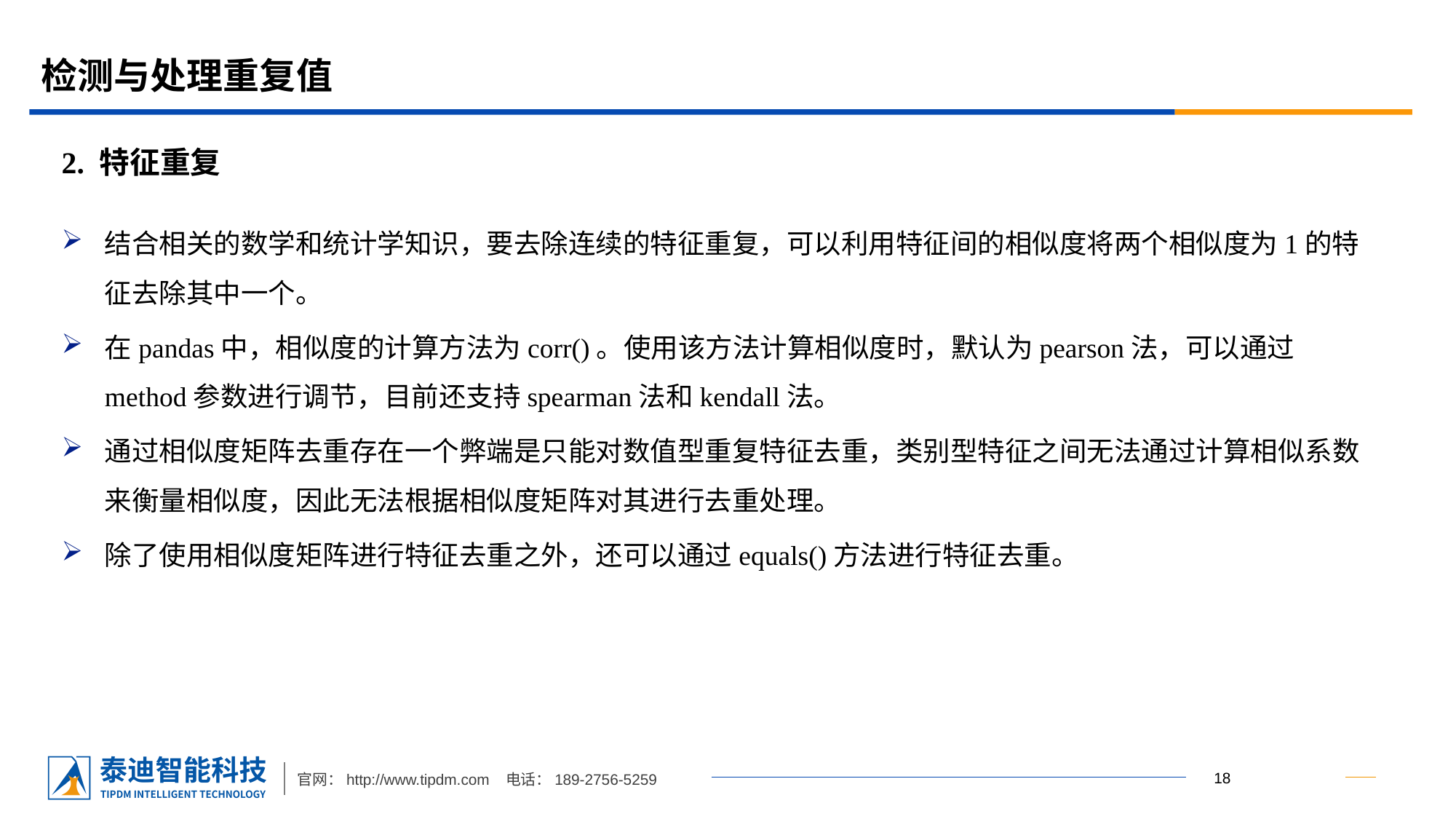

# 检测与处理重复值
2. 特征重复
结合相关的数学和统计学知识，要去除连续的特征重复，可以利用特征间的相似度将两个相似度为1的特征去除其中一个。
在pandas中，相似度的计算方法为corr()。使用该方法计算相似度时，默认为pearson法，可以通过method参数进行调节，目前还支持spearman法和kendall法。
通过相似度矩阵去重存在一个弊端是只能对数值型重复特征去重，类别型特征之间无法通过计算相似系数来衡量相似度，因此无法根据相似度矩阵对其进行去重处理。
除了使用相似度矩阵进行特征去重之外，还可以通过equals()方法进行特征去重。